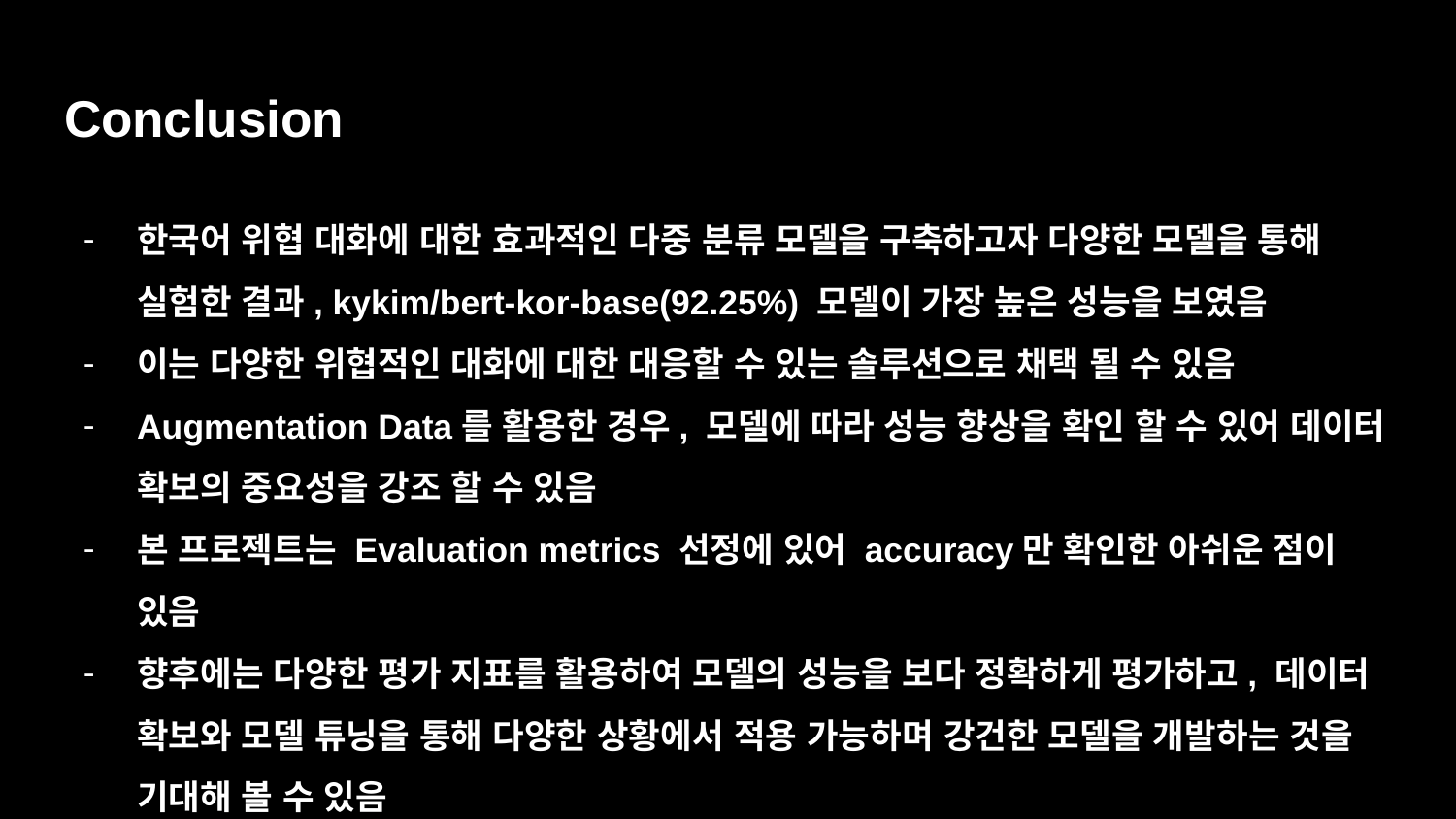

# Conclusion
한국어 위협 대화에 대한 효과적인 다중 분류 모델을 구축하고자 다양한 모델을 통해 실험한 결과, kykim/bert-kor-base(92.25%) 모델이 가장 높은 성능을 보였음
이는 다양한 위협적인 대화에 대한 대응할 수 있는 솔루션으로 채택 될 수 있음
Augmentation Data를 활용한 경우, 모델에 따라 성능 향상을 확인 할 수 있어 데이터 확보의 중요성을 강조 할 수 있음
본 프로젝트는 Evaluation metrics 선정에 있어 accuracy만 확인한 아쉬운 점이 있음
향후에는 다양한 평가 지표를 활용하여 모델의 성능을 보다 정확하게 평가하고, 데이터 확보와 모델 튜닝을 통해 다양한 상황에서 적용 가능하며 강건한 모델을 개발하는 것을 기대해 볼 수 있음